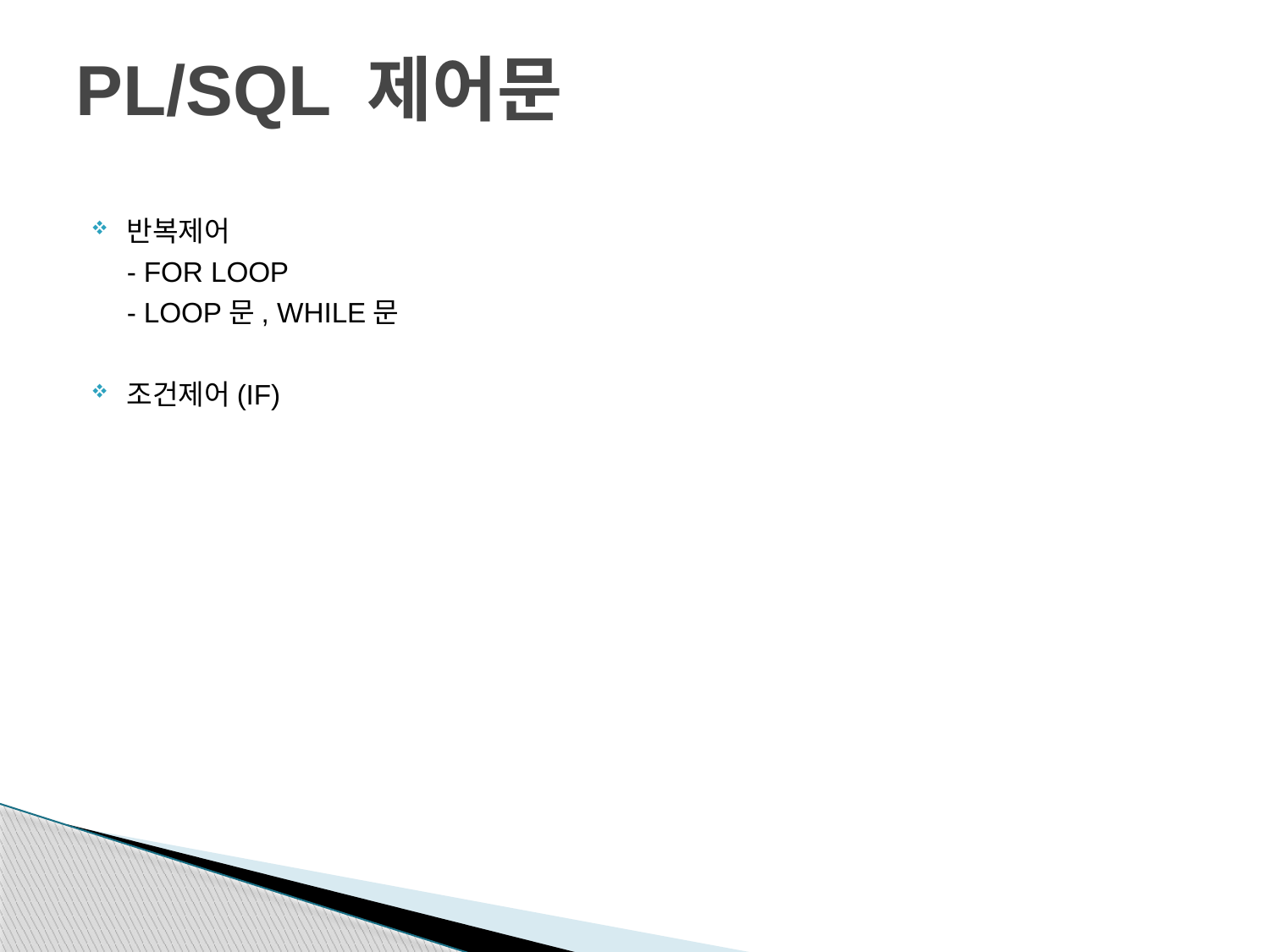

# PL/SQL 제어문

반복제어
	- FOR LOOP
	- LOOP문, WHILE문

조건제어(IF)